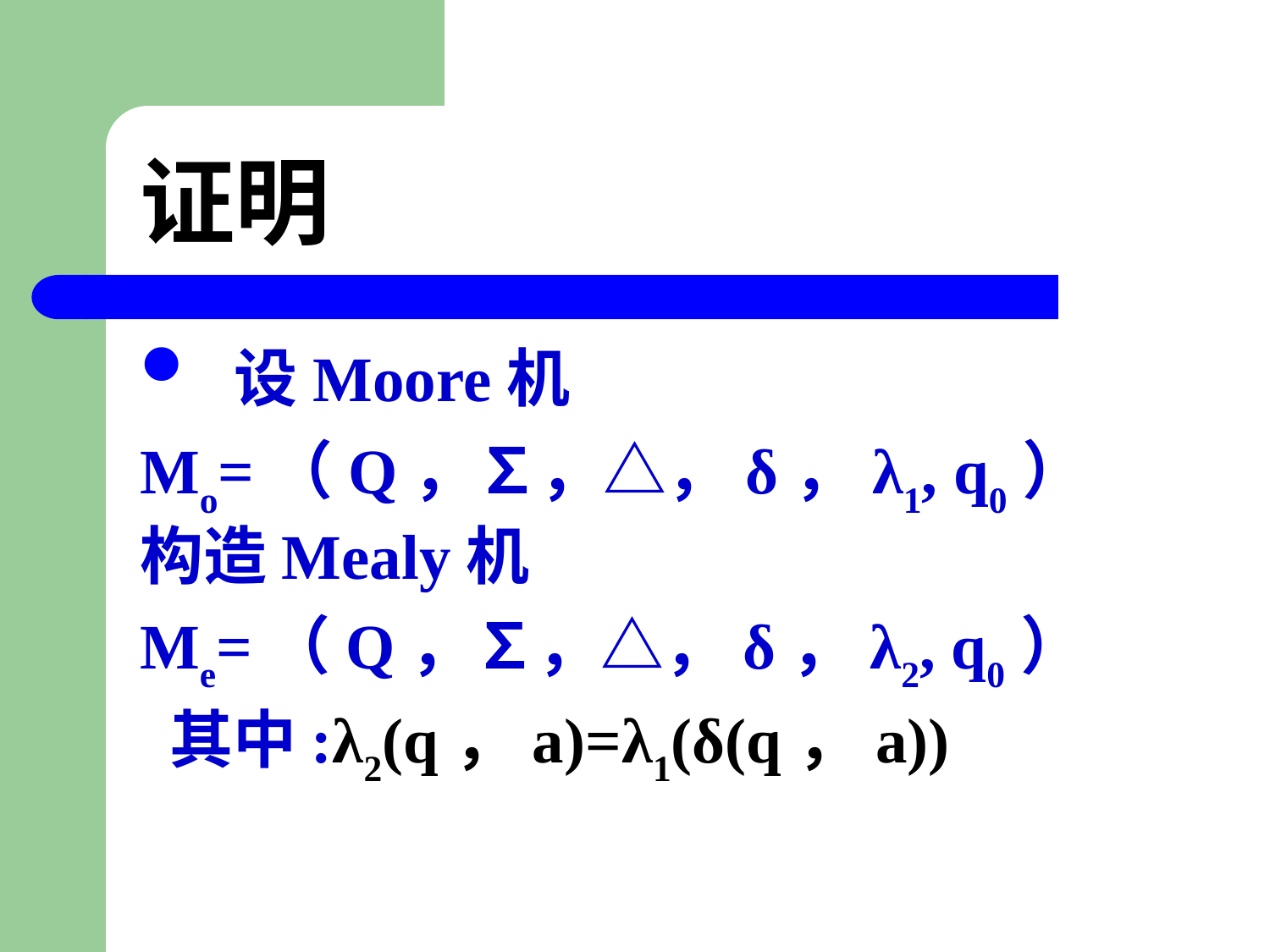

# 证明
 设Moore机
Mo=（Q，∑，△，δ，λ1, q0）
构造Mealy机
Me=（Q，∑，△，δ，λ2, q0）
 其中:λ2(q，a)=λ1(δ(q，a))